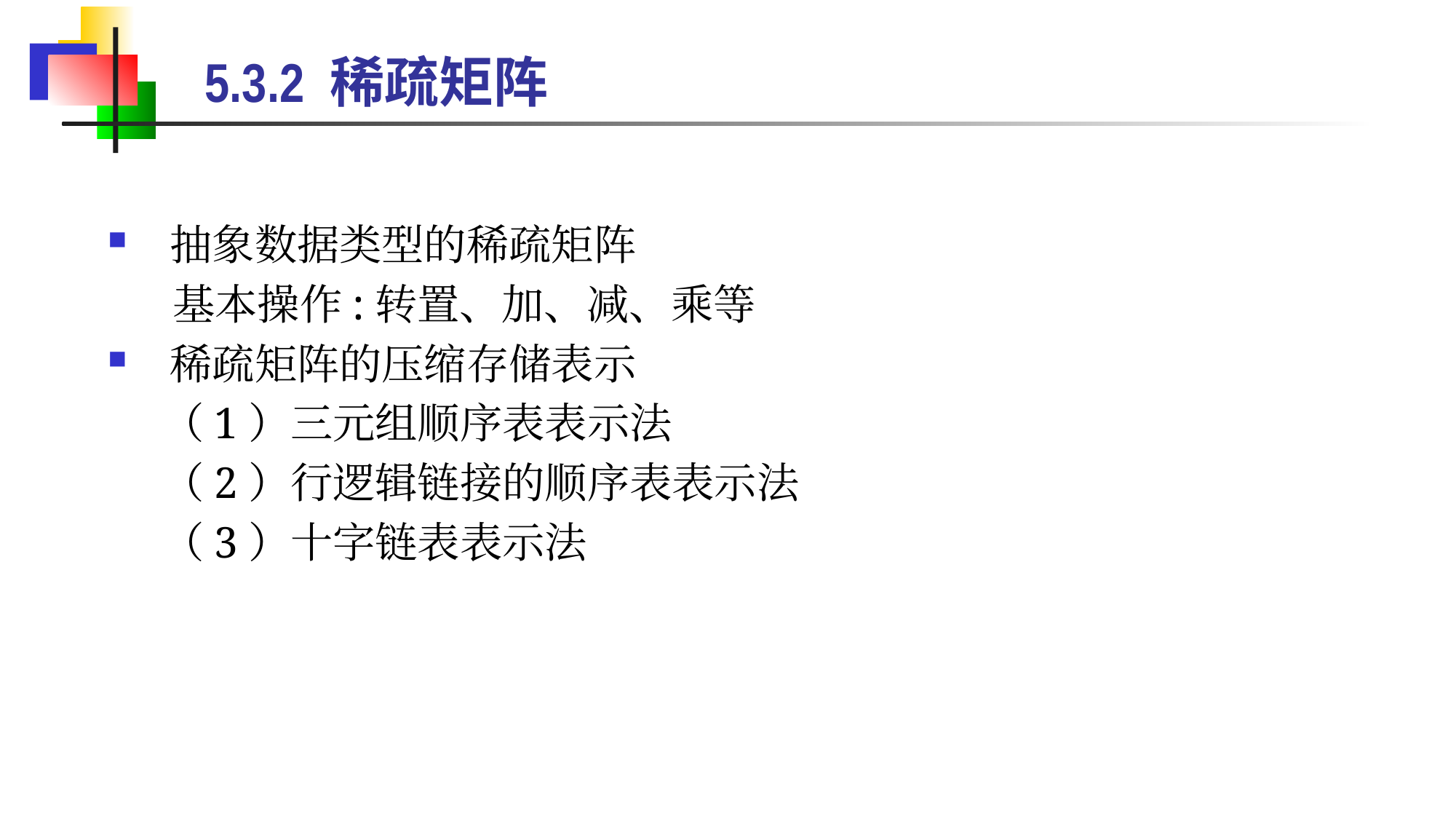

# 5.3.2 稀疏矩阵

 抽象数据类型的稀疏矩阵
     基本操作:转置、加、减、乘等
 稀疏矩阵的压缩存储表示
    （1）三元组顺序表表示法
    （2）行逻辑链接的顺序表表示法
    （3）十字链表表示法